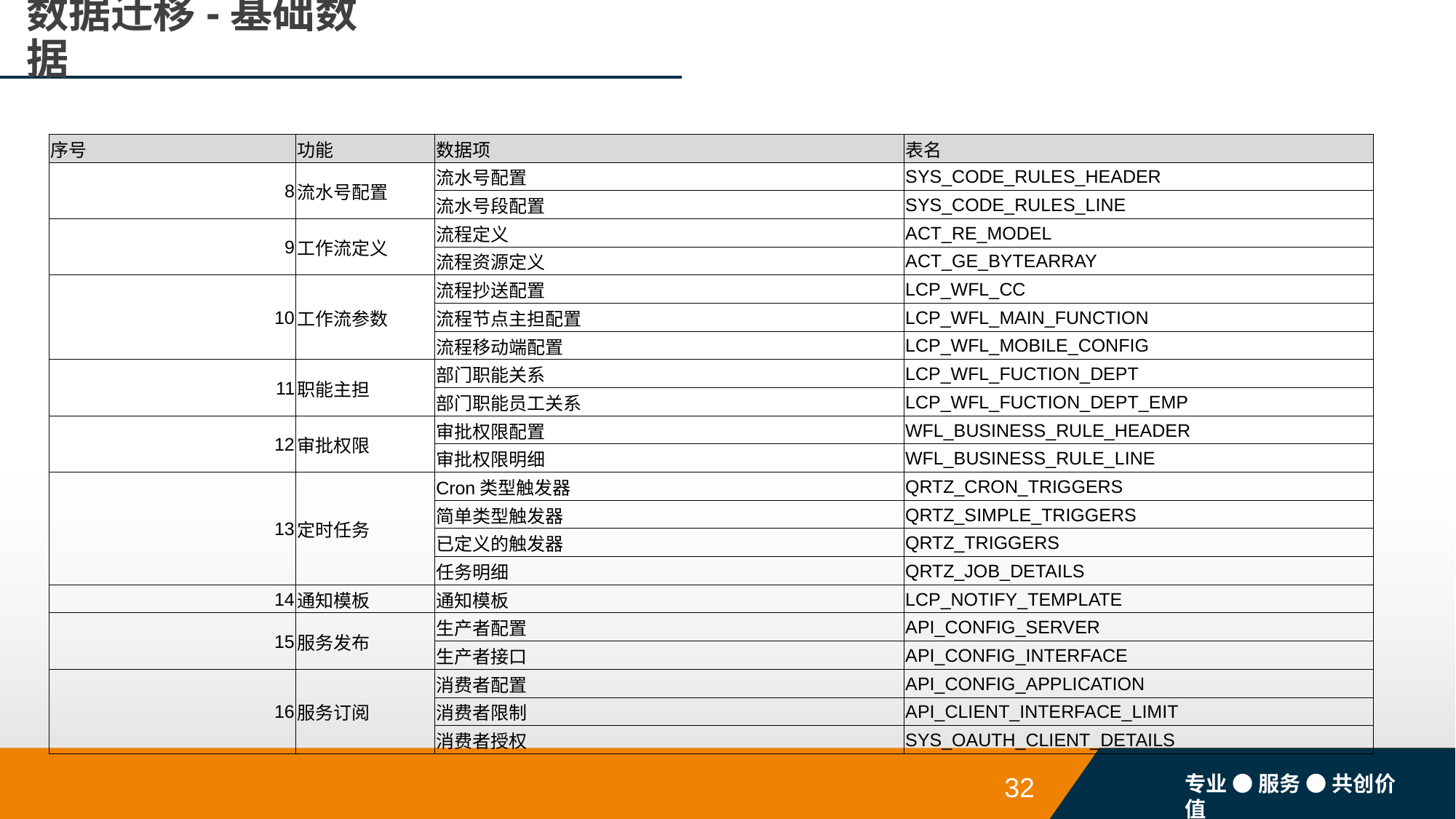

# 数据迁移-基础数据
| 序号 | 功能 | 数据项 | 表名 |
| --- | --- | --- | --- |
| 8 | 流水号配置 | 流水号配置 | SYS\_CODE\_RULES\_HEADER |
|  |  | 流水号段配置 | SYS\_CODE\_RULES\_LINE |
| 9 | 工作流定义 | 流程定义 | ACT\_RE\_MODEL |
|  |  | 流程资源定义 | ACT\_GE\_BYTEARRAY |
| 10 | 工作流参数 | 流程抄送配置 | LCP\_WFL\_CC |
|  |  | 流程节点主担配置 | LCP\_WFL\_MAIN\_FUNCTION |
|  |  | 流程移动端配置 | LCP\_WFL\_MOBILE\_CONFIG |
| 11 | 职能主担 | 部门职能关系 | LCP\_WFL\_FUCTION\_DEPT |
|  |  | 部门职能员工关系 | LCP\_WFL\_FUCTION\_DEPT\_EMP |
| 12 | 审批权限 | 审批权限配置 | WFL\_BUSINESS\_RULE\_HEADER |
|  |  | 审批权限明细 | WFL\_BUSINESS\_RULE\_LINE |
| 13 | 定时任务 | Cron类型触发器 | QRTZ\_CRON\_TRIGGERS |
|  |  | 简单类型触发器 | QRTZ\_SIMPLE\_TRIGGERS |
|  |  | 已定义的触发器 | QRTZ\_TRIGGERS |
|  |  | 任务明细 | QRTZ\_JOB\_DETAILS |
| 14 | 通知模板 | 通知模板 | LCP\_NOTIFY\_TEMPLATE |
| 15 | 服务发布 | 生产者配置 | API\_CONFIG\_SERVER |
|  |  | 生产者接口 | API\_CONFIG\_INTERFACE |
| 16 | 服务订阅 | 消费者配置 | API\_CONFIG\_APPLICATION |
|  |  | 消费者限制 | API\_CLIENT\_INTERFACE\_LIMIT |
|  |  | 消费者授权 | SYS\_OAUTH\_CLIENT\_DETAILS |